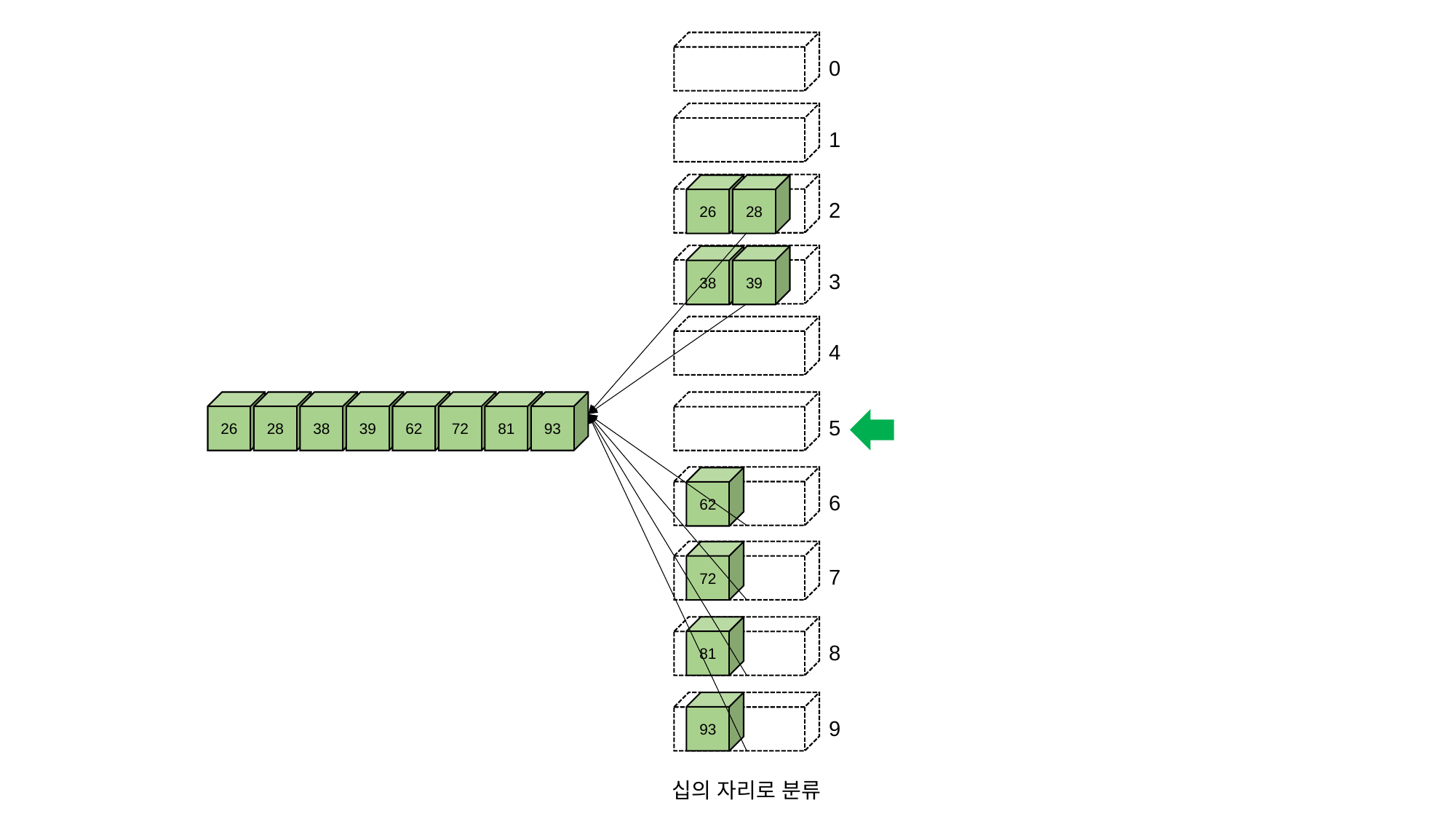

0

1

26
28
2

38
39
3

4
26
28
38
39
62
72
81
93

5

62
6

72
7

81
8
93

9
십의 자리로 분류